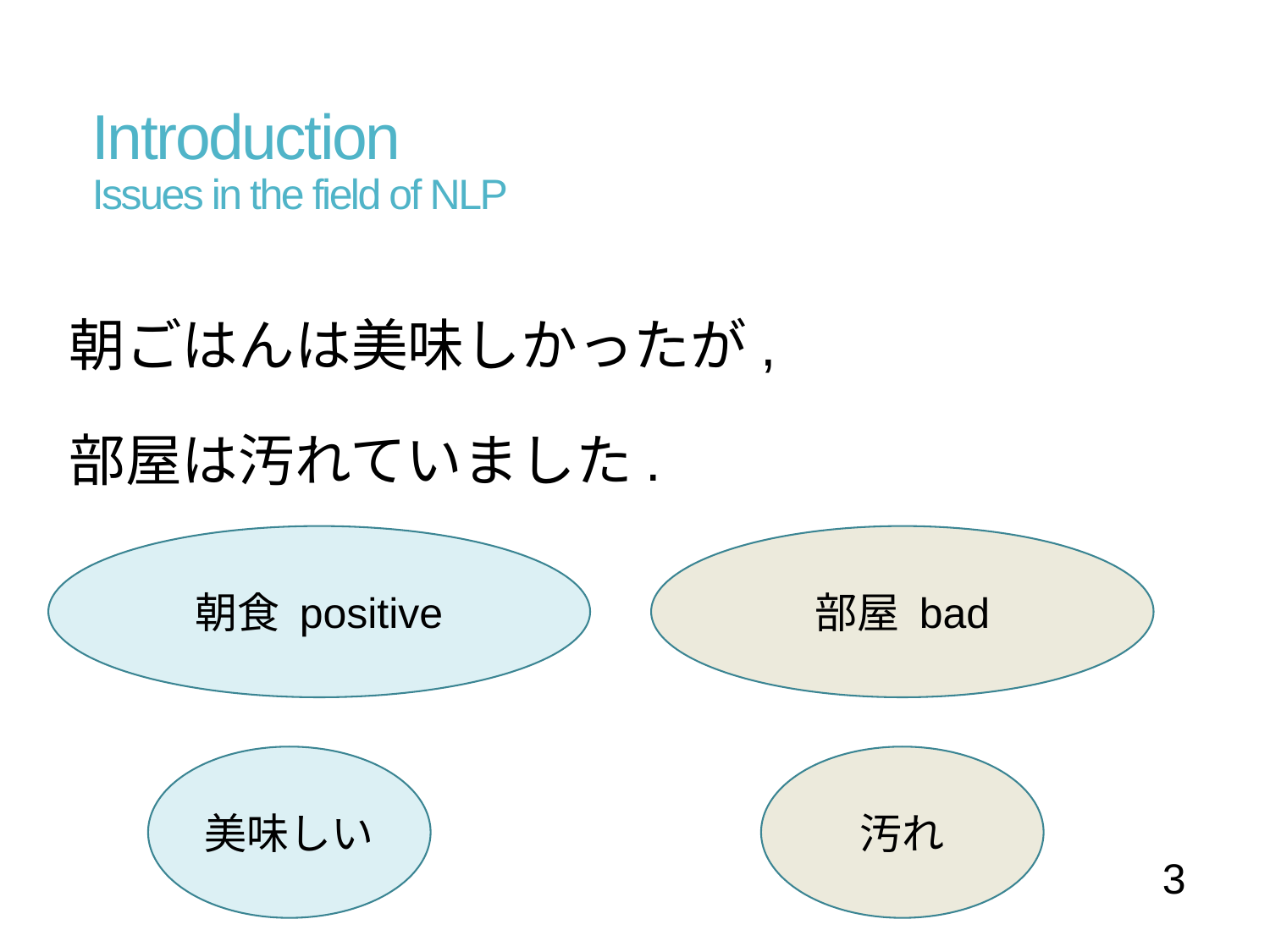

Introduction
Issues in the field of NLP

朝ごはんは美味しかったが,
部屋は汚れていました.
朝食 positive
部屋 bad
美味しい
汚れ
3